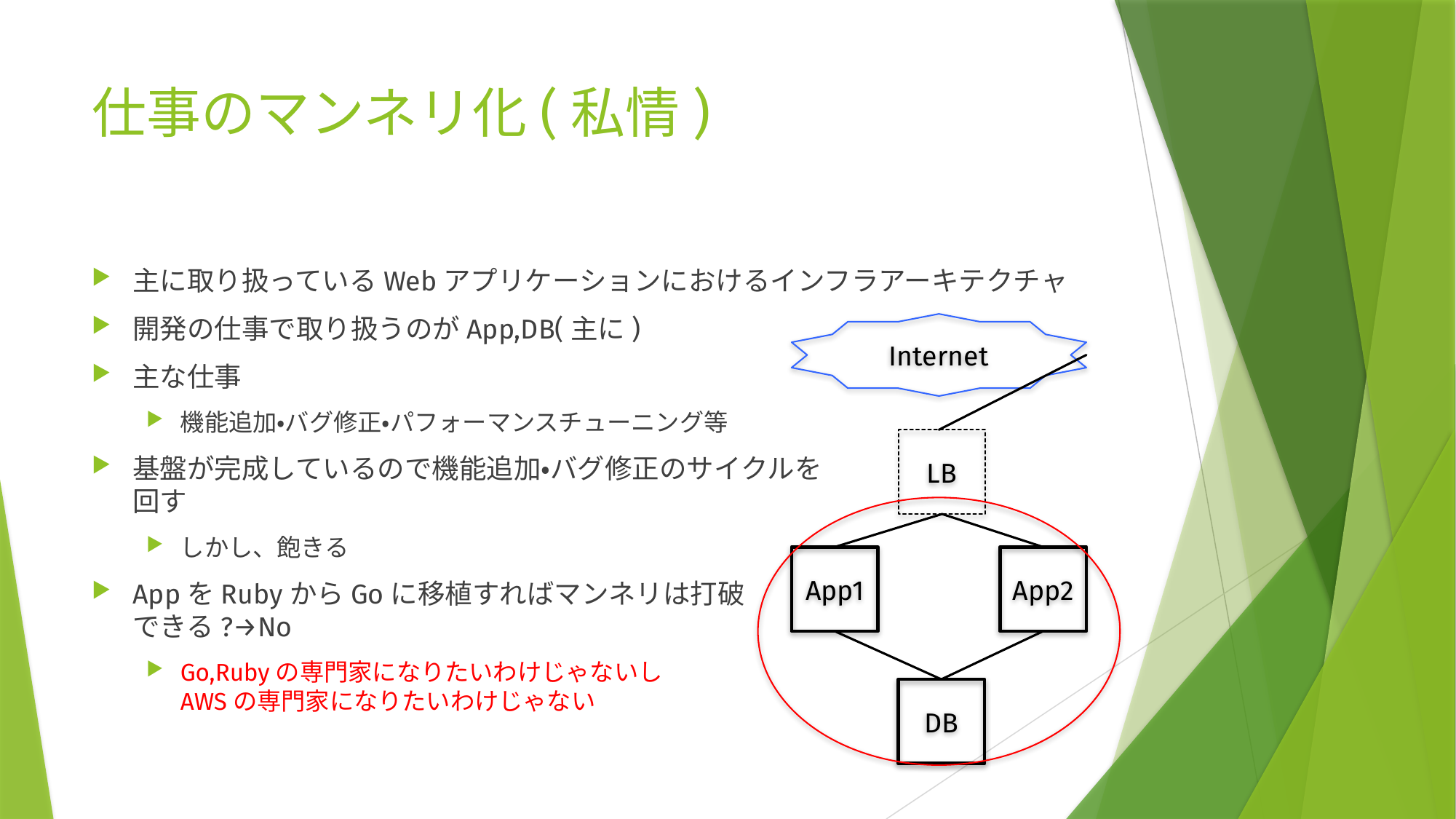

# 仕事のマンネリ化(私情)
主に取り扱っているWebアプリケーションにおけるインフラアーキテクチャ
開発の仕事で取り扱うのがApp,DB(主に)
主な仕事
機能追加・バグ修正・パフォーマンスチューニング等
基盤が完成しているので機能追加・バグ修正のサイクルを
回す
しかし、飽きる
AppをRubyからGoに移植すればマンネリは打破
できる?→No
Go,Rubyの専門家になりたいわけじゃないし
AWSの専門家になりたいわけじゃない
Internet
LB

App1
App2
DB